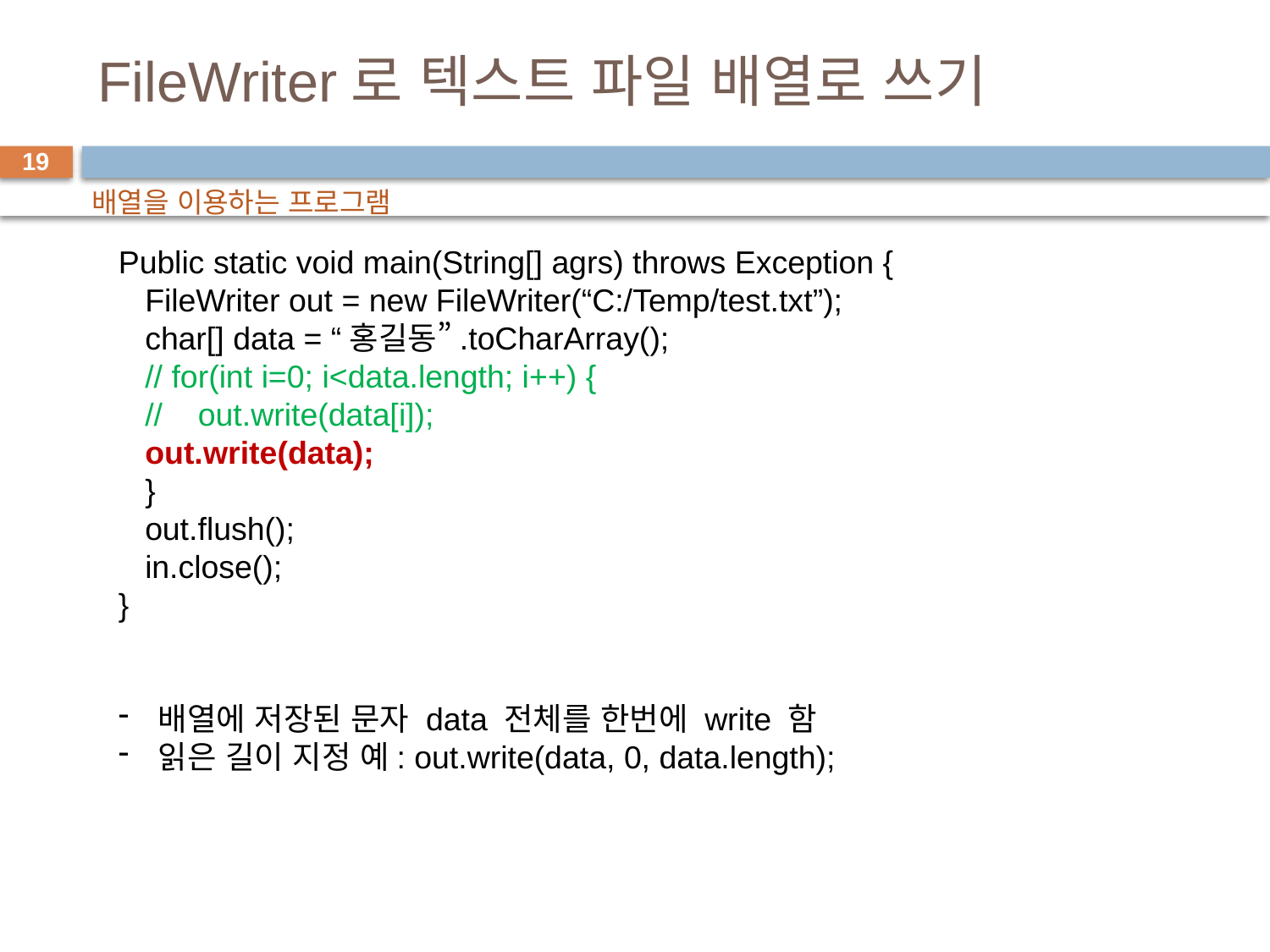

# FileWriter로 텍스트 파일 배열로 쓰기
19
배열을 이용하는 프로그램
Public static void main(String[] agrs) throws Exception {
   FileWriter out = new FileWriter(“C:/Temp/test.txt”);
   char[] data = “홍길동”.toCharArray();
   // for(int i=0; i<data.length; i++) {
   //    out.write(data[i]);
   out.write(data);
   }
   out.flush();
   in.close();
}

배열에 저장된 문자 data 전체를 한번에 write 함
읽은 길이 지정 예: out.write(data, 0, data.length);